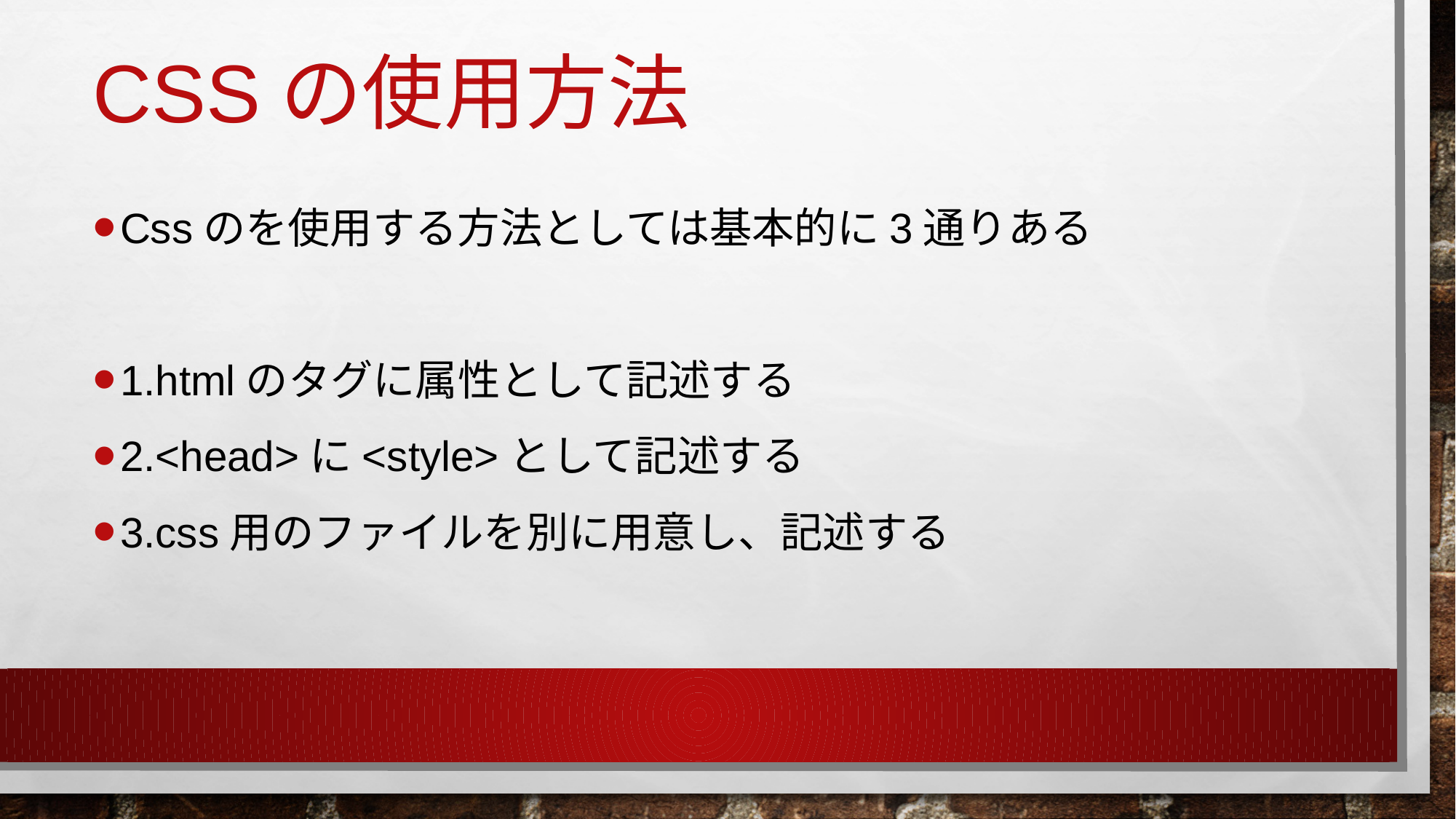

# Cssの使用方法
Cssのを使用する方法としては基本的に3通りある

1.htmlのタグに属性として記述する
2.<head>に<style>として記述する
3.css用のファイルを別に用意し、記述する